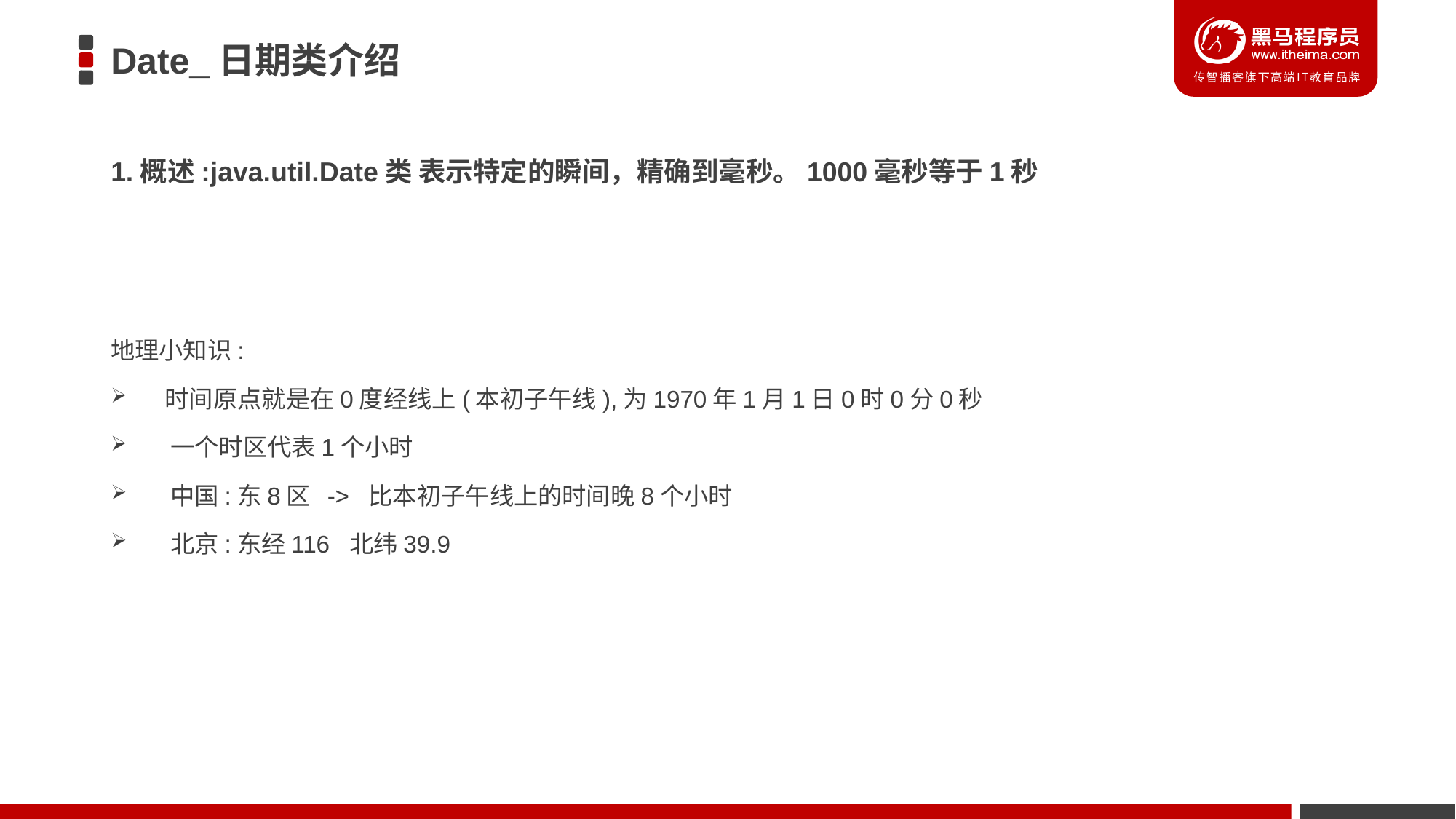

# Date_日期类介绍
1.概述:java.util.Date类 表示特定的瞬间，精确到毫秒。1000毫秒等于1秒
地理小知识:
 时间原点就是在0度经线上(本初子午线),为1970年1月1日0时0分0秒
  一个时区代表1个小时
  中国:东8区  ->  比本初子午线上的时间晚8个小时
  北京:东经116  北纬39.9